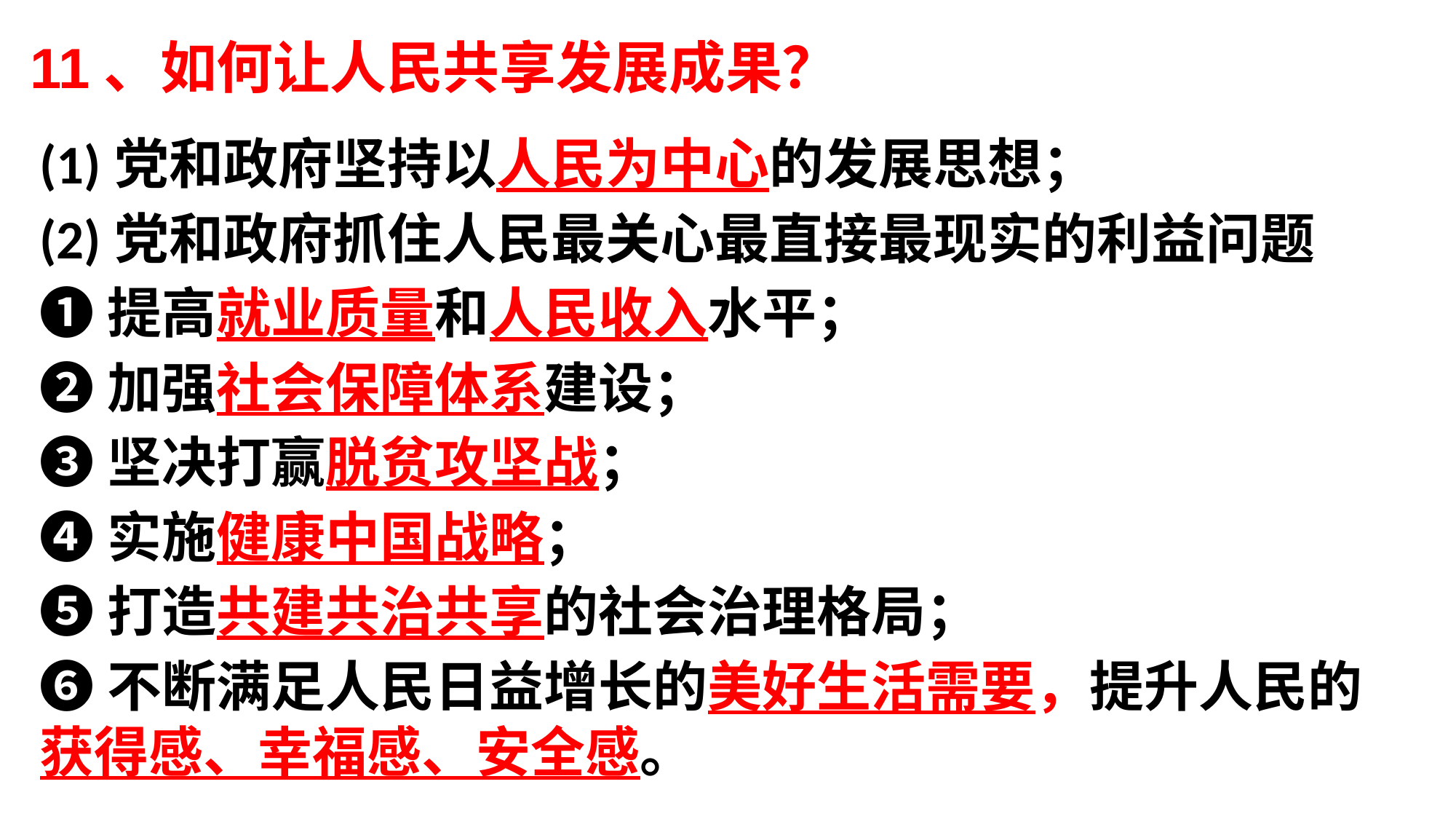

11、如何让人民共享发展成果？
(1)党和政府坚持以人民为中心的发展思想；
(2)党和政府抓住人民最关心最直接最现实的利益问题
❶提高就业质量和人民收入水平；
❷加强社会保障体系建设；
❸坚决打赢脱贫攻坚战；
❹实施健康中国战略；
❺打造共建共治共享的社会治理格局；
❻不断满足人民日益增长的美好生活需要，提升人民的获得感、幸福感、安全感。